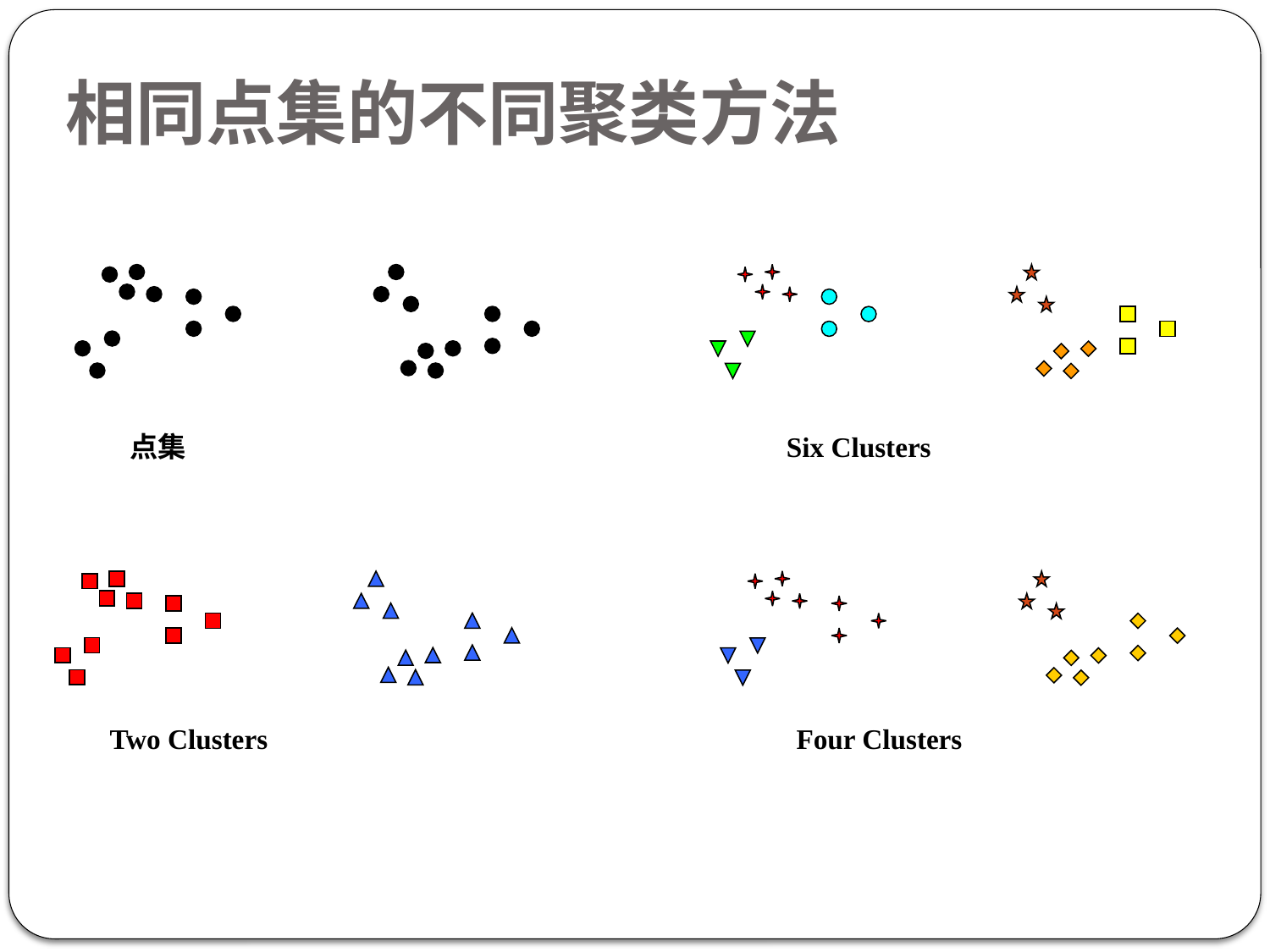

# 相同点集的不同聚类方法

点集

Six Clusters

Two Clusters

Four Clusters